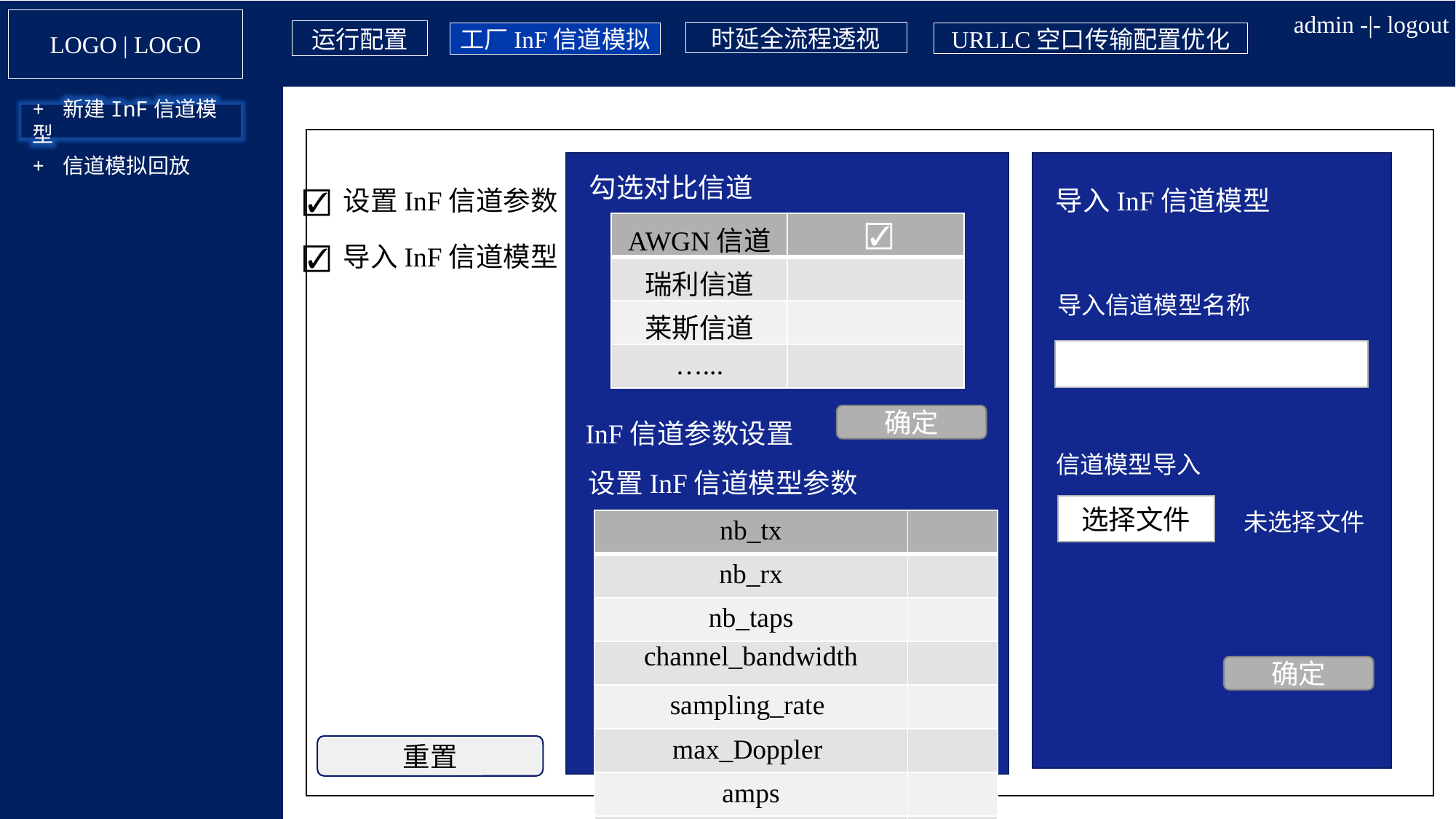

admin -|- logout
LOGO | LOGO
运行配置
时延全流程透视
工厂InF信道模拟
URLLC空口传输配置优化

+ 新建InF信道模型

+ 信道模拟回放

勾选对比信道
☑️ 设置InF信道参数
导入InF信道模型
| AWGN信道 | ☑️ |
| --- | --- |
| 瑞利信道 |  |
| 莱斯信道 |  |
| …... |  |
☑️ 导入InF信道模型
导入信道模型名称

确定
InF信道参数设置
信道模型导入
设置InF信道模型参数
选择文件
未选择文件
| nb\_tx |  |
| --- | --- |
| nb\_rx |  |
| nb\_taps |  |
| channel\_bandwidth |  |
| sampling\_rate |  |
| max\_Doppler |  |
| amps |  |
| delays |  |
| channel\_length |  |
| Td |  |
| sampling\_rate |  |
| aoa |  |
| ricean\_factor |  |
| path\_loss\_dB |  |
| nb\_paths |  |
确定
重置
确定